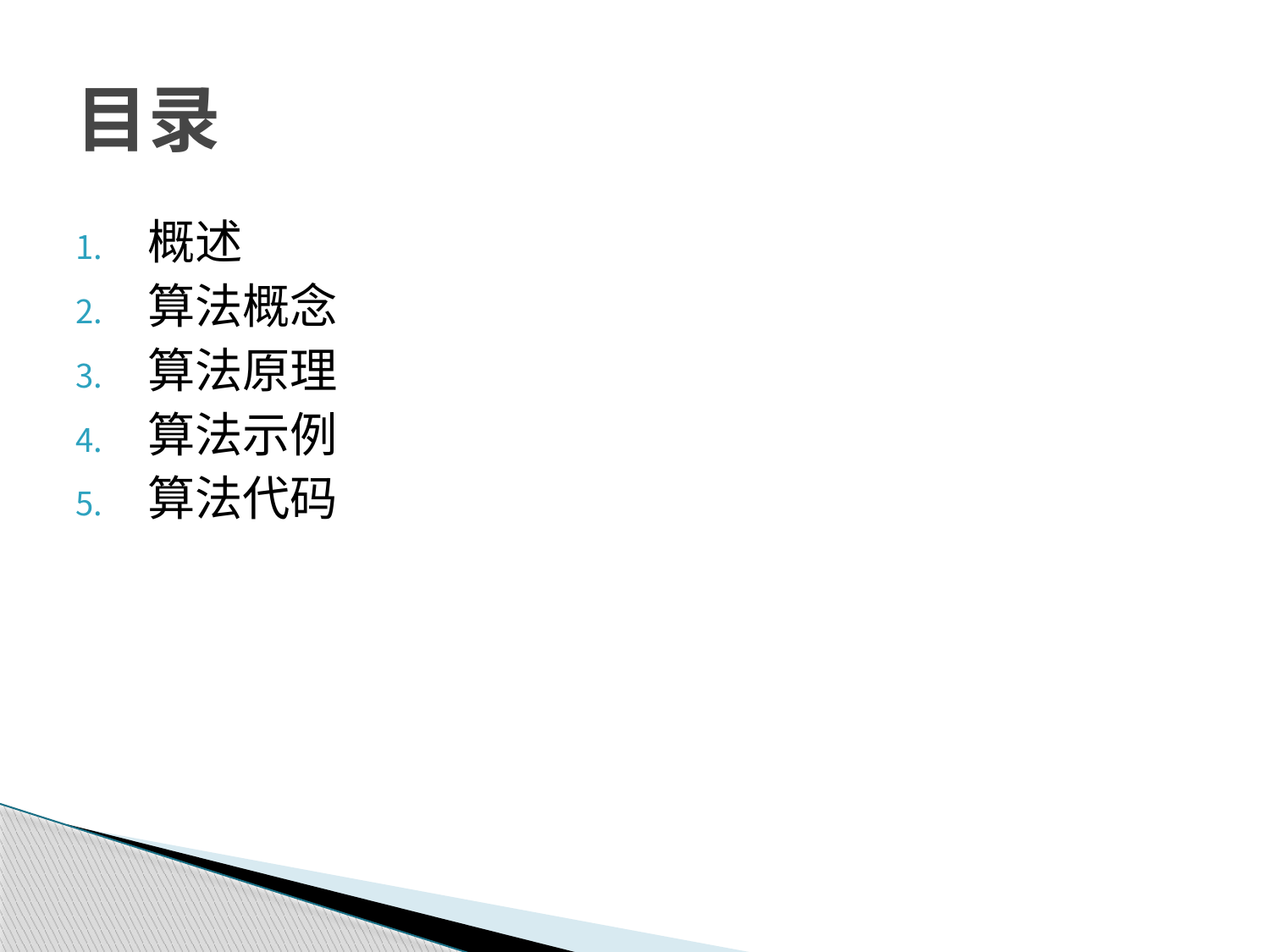

# 目录
概述
算法概念
算法原理
算法示例
算法代码